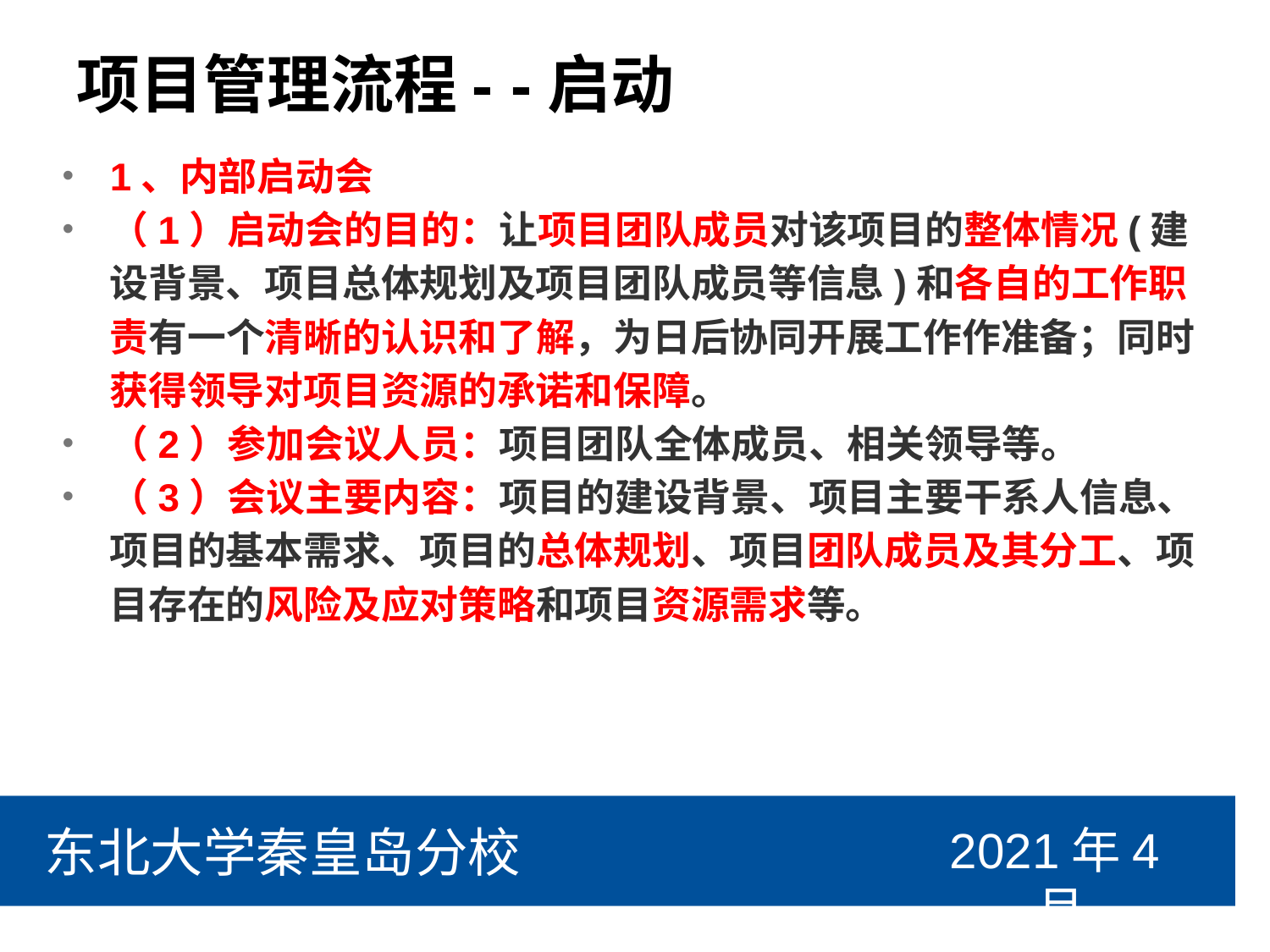

# 项目管理流程- -启动
1、内部启动会
（1）启动会的目的：让项目团队成员对该项目的整体情况(建设背景、项目总体规划及项目团队成员等信息)和各自的工作职责有一个清晰的认识和了解，为日后协同开展工作作准备；同时获得领导对项目资源的承诺和保障。
（2）参加会议人员：项目团队全体成员、相关领导等。
（3）会议主要内容：项目的建设背景、项目主要干系人信息、项目的基本需求、项目的总体规划、项目团队成员及其分工、项目存在的风险及应对策略和项目资源需求等。